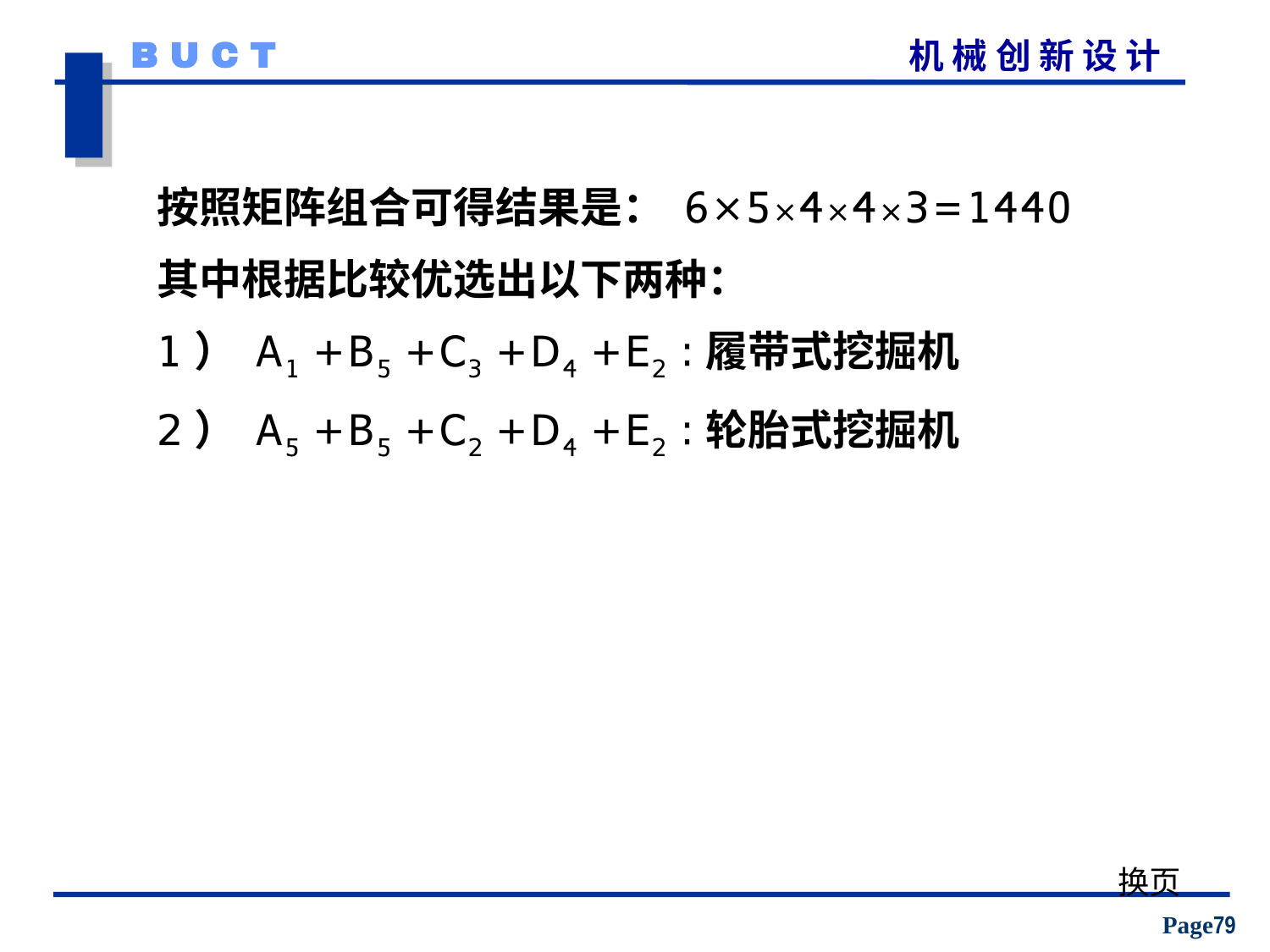

按照矩阵组合可得结果是： 6×5×4×4×3=1440
其中根据比较优选出以下两种：
1） A1 +B5 +C3 +D4 +E2 :履带式挖掘机
2） A5 +B5 +C2 +D4 +E2 :轮胎式挖掘机
换页
Page79